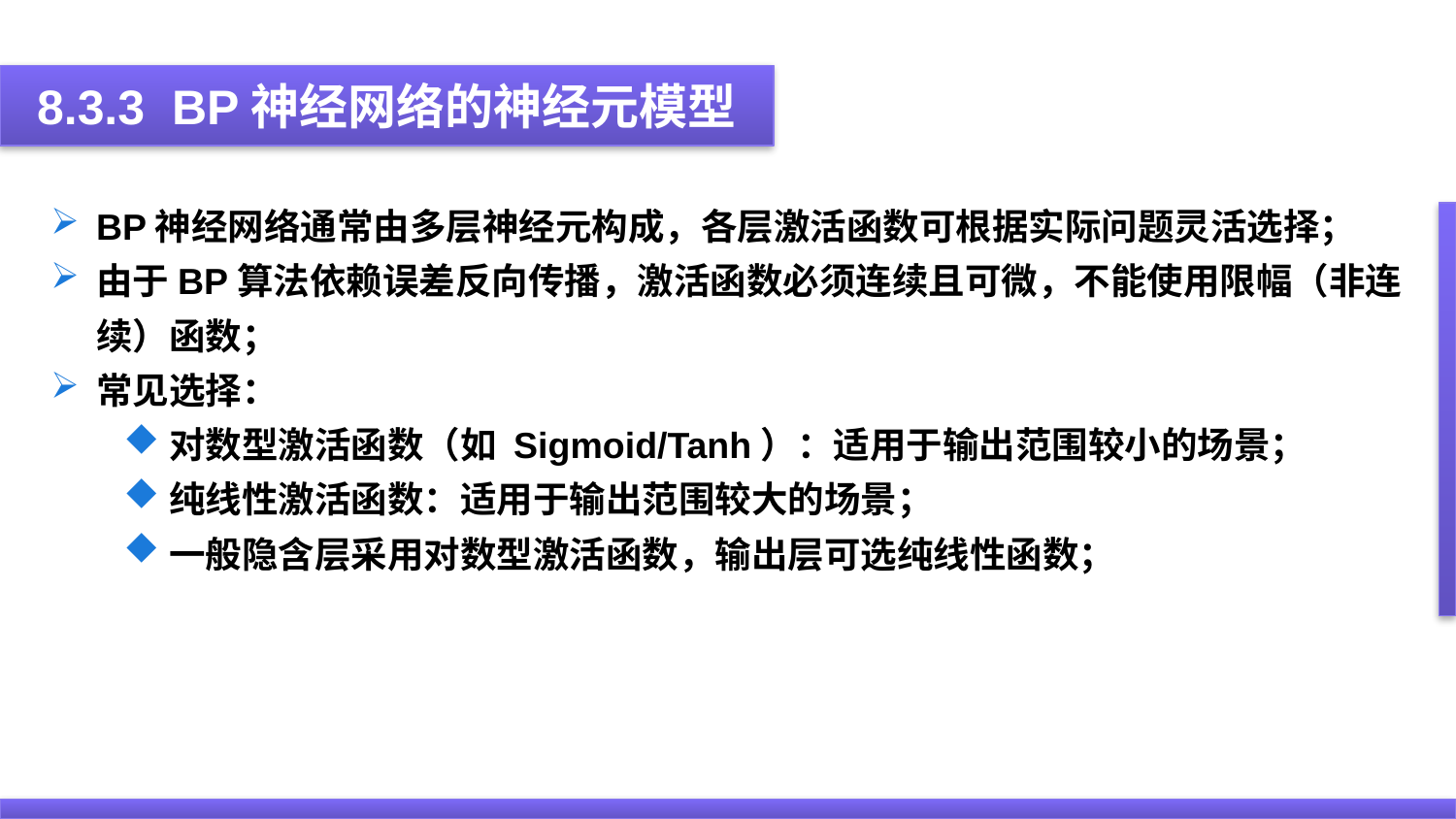

8.3.3  BP神经网络的神经元模型
BP神经网络通常由多层神经元构成，各层激活函数可根据实际问题灵活选择；
由于BP算法依赖误差反向传播，激活函数必须连续且可微，不能使用限幅（非连续）函数；
常见选择：
对数型激活函数（如 Sigmoid/Tanh）：适用于输出范围较小的场景；
纯线性激活函数：适用于输出范围较大的场景；
一般隐含层采用对数型激活函数，输出层可选纯线性函数；